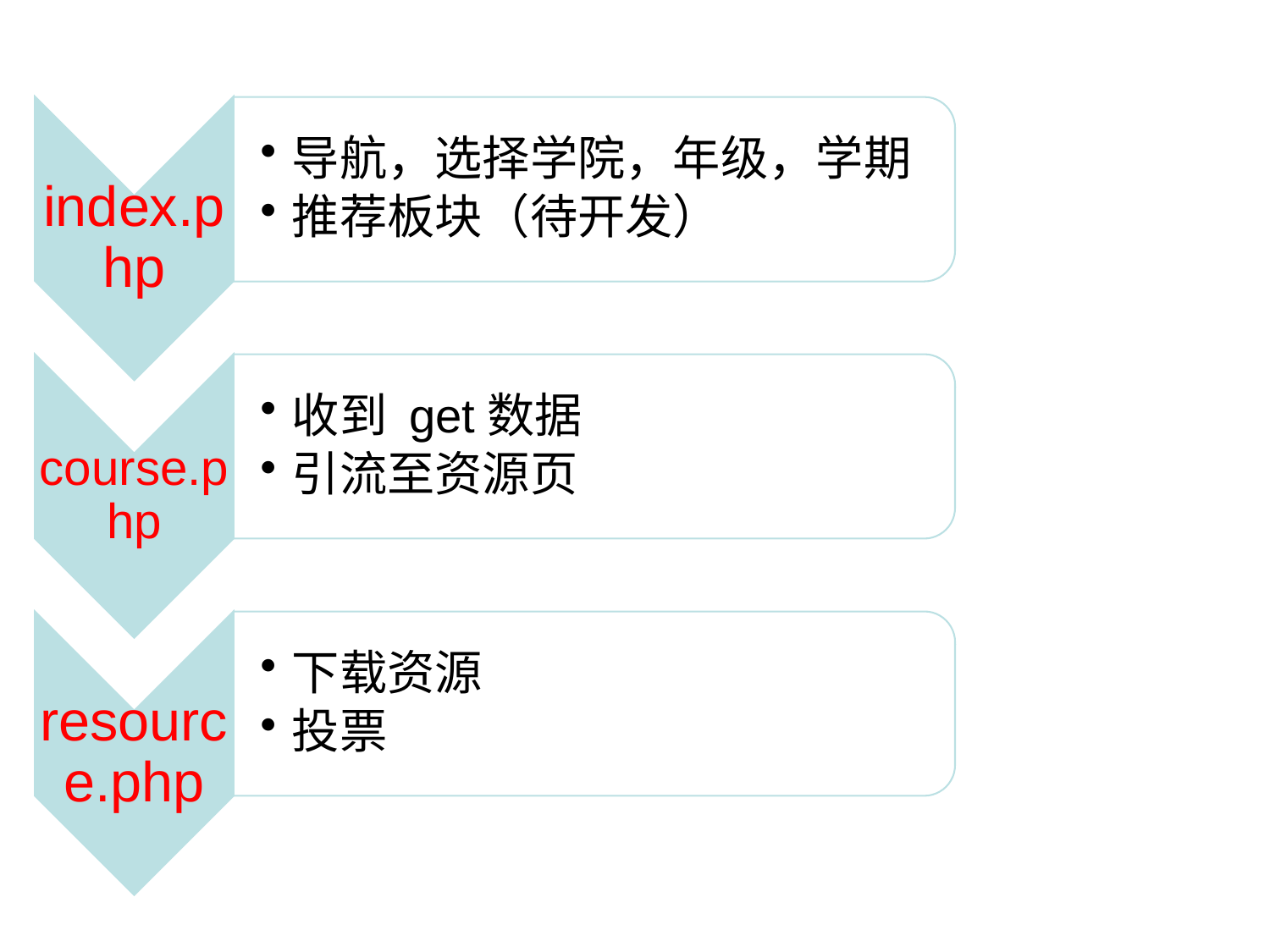

index.php
导航，选择学院，年级，学期
推荐板块（待开发）
course.php
收到 get数据
引流至资源页
resource.php
下载资源
投票
#